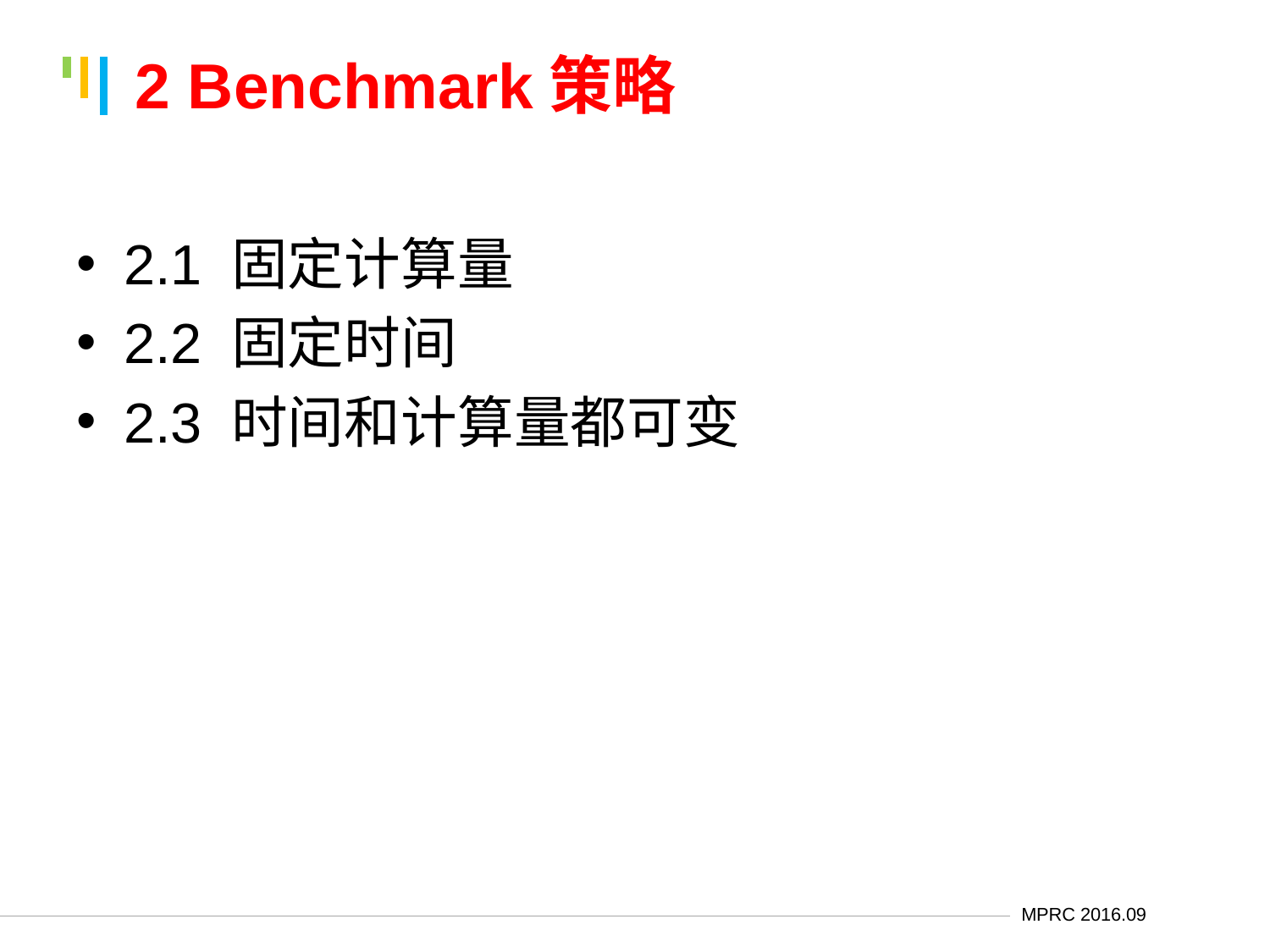

# 2 Benchmark策略
2.1 固定计算量
2.2 固定时间
2.3 时间和计算量都可变